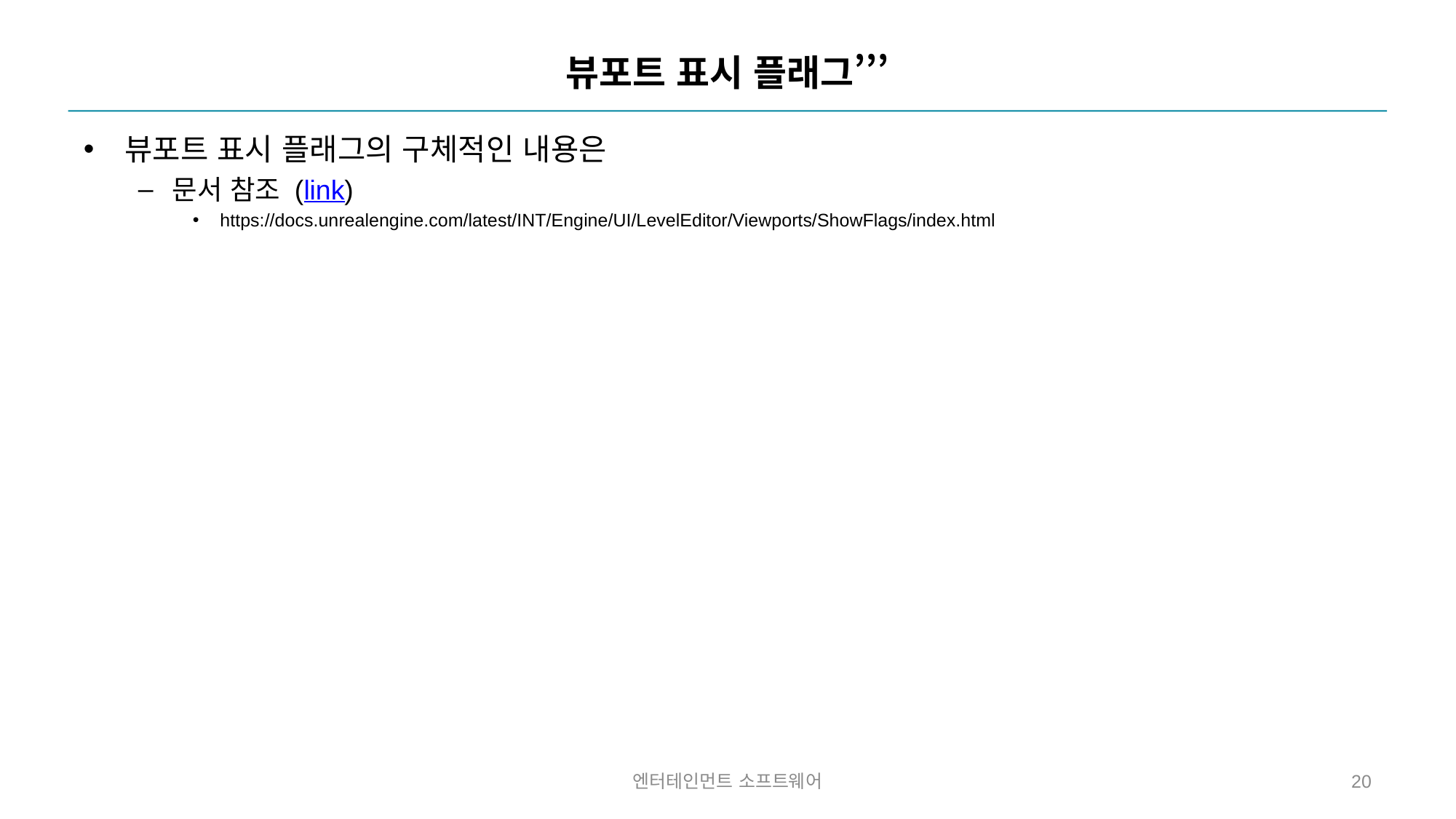

# 뷰포트 표시 플래그’’’
뷰포트 표시 플래그의 구체적인 내용은
문서 참조 (link)
https://docs.unrealengine.com/latest/INT/Engine/UI/LevelEditor/Viewports/ShowFlags/index.html
엔터테인먼트 소프트웨어
20